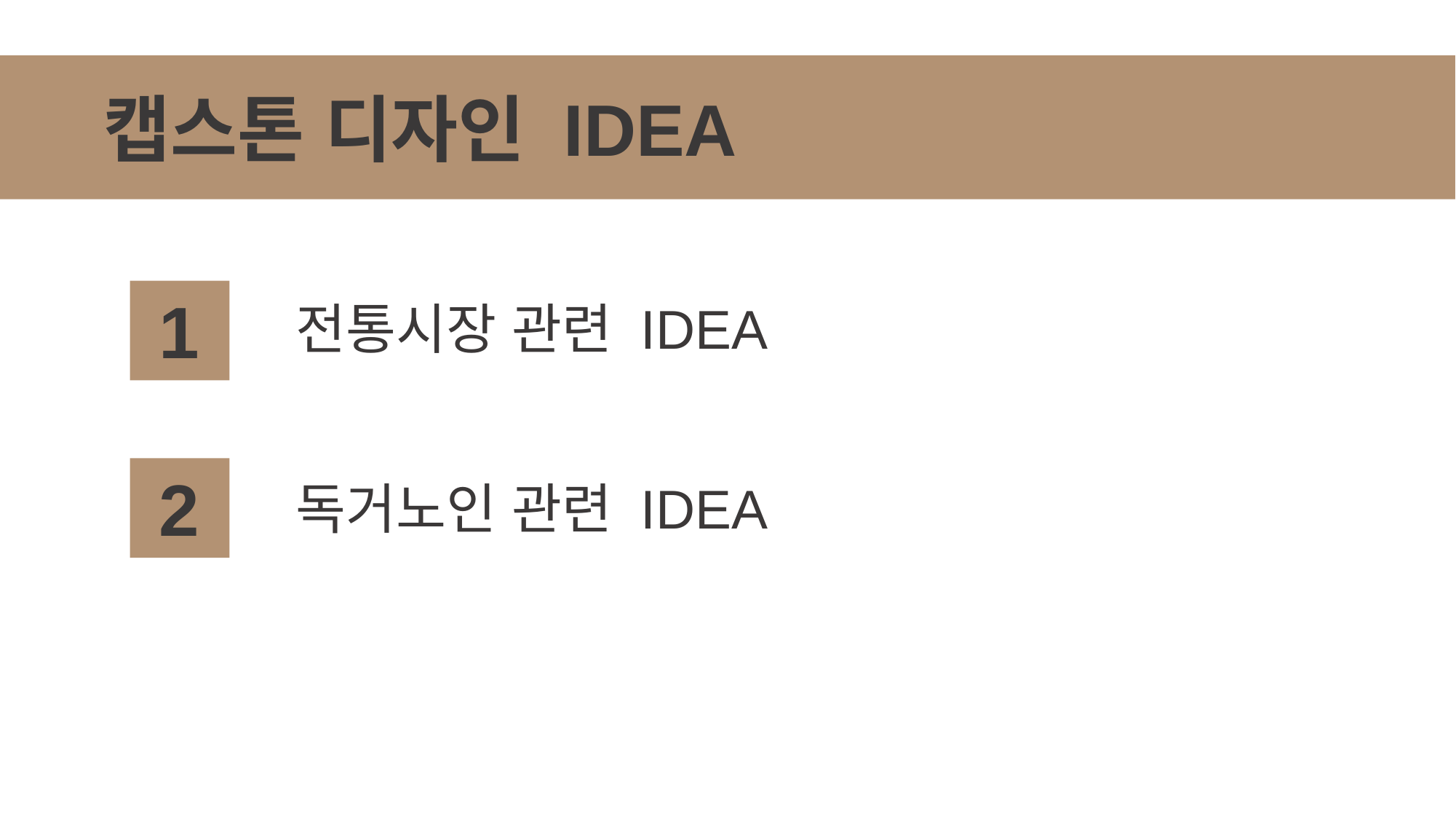

캡스톤 디자인 IDEA

1
전통시장 관련 IDEA

2
독거노인 관련 IDEA